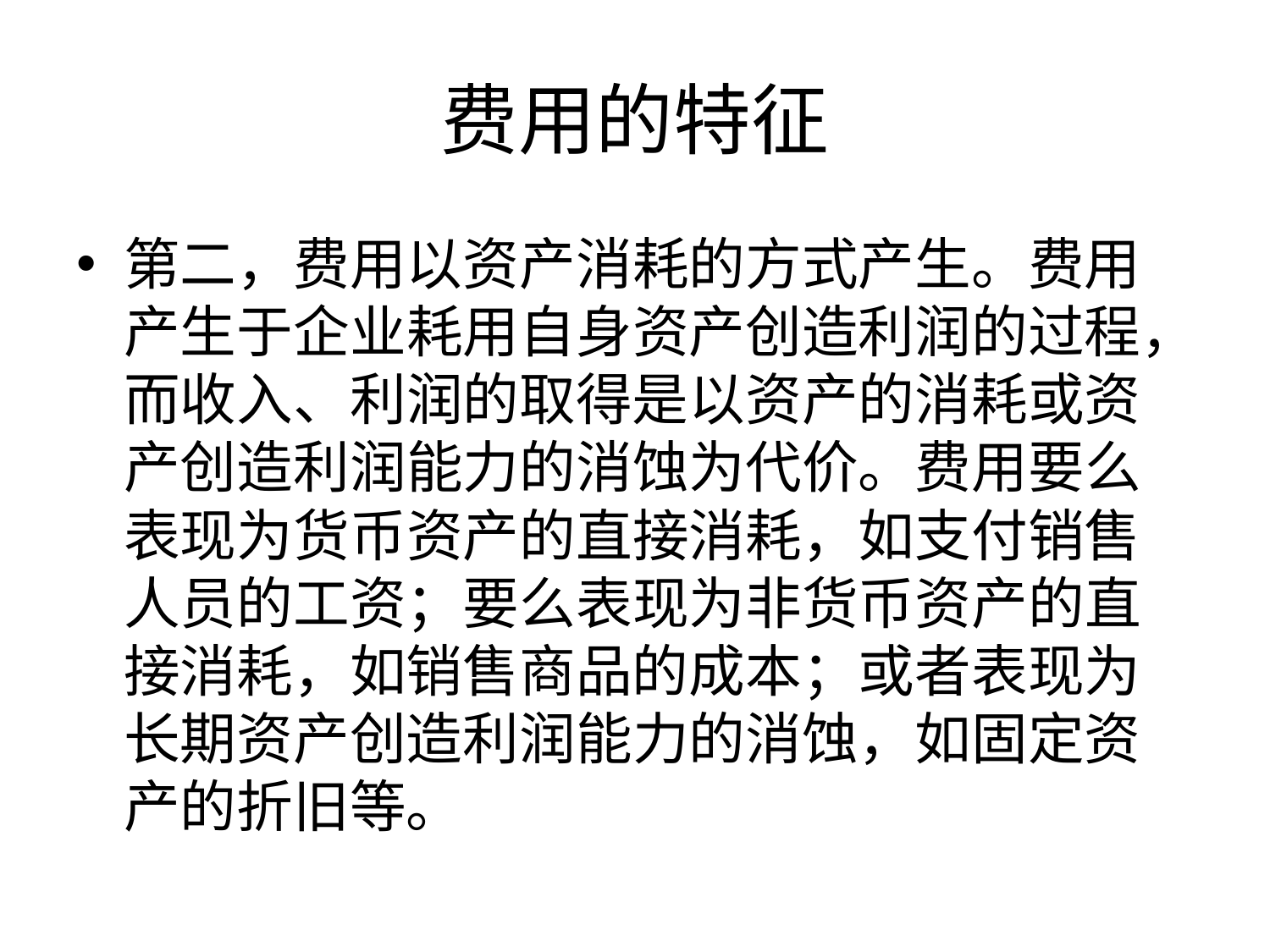

# 费用的特征
第二，费用以资产消耗的方式产生。费用产生于企业耗用自身资产创造利润的过程，而收入、利润的取得是以资产的消耗或资产创造利润能力的消蚀为代价。费用要么表现为货币资产的直接消耗，如支付销售人员的工资；要么表现为非货币资产的直接消耗，如销售商品的成本；或者表现为长期资产创造利润能力的消蚀，如固定资产的折旧等。